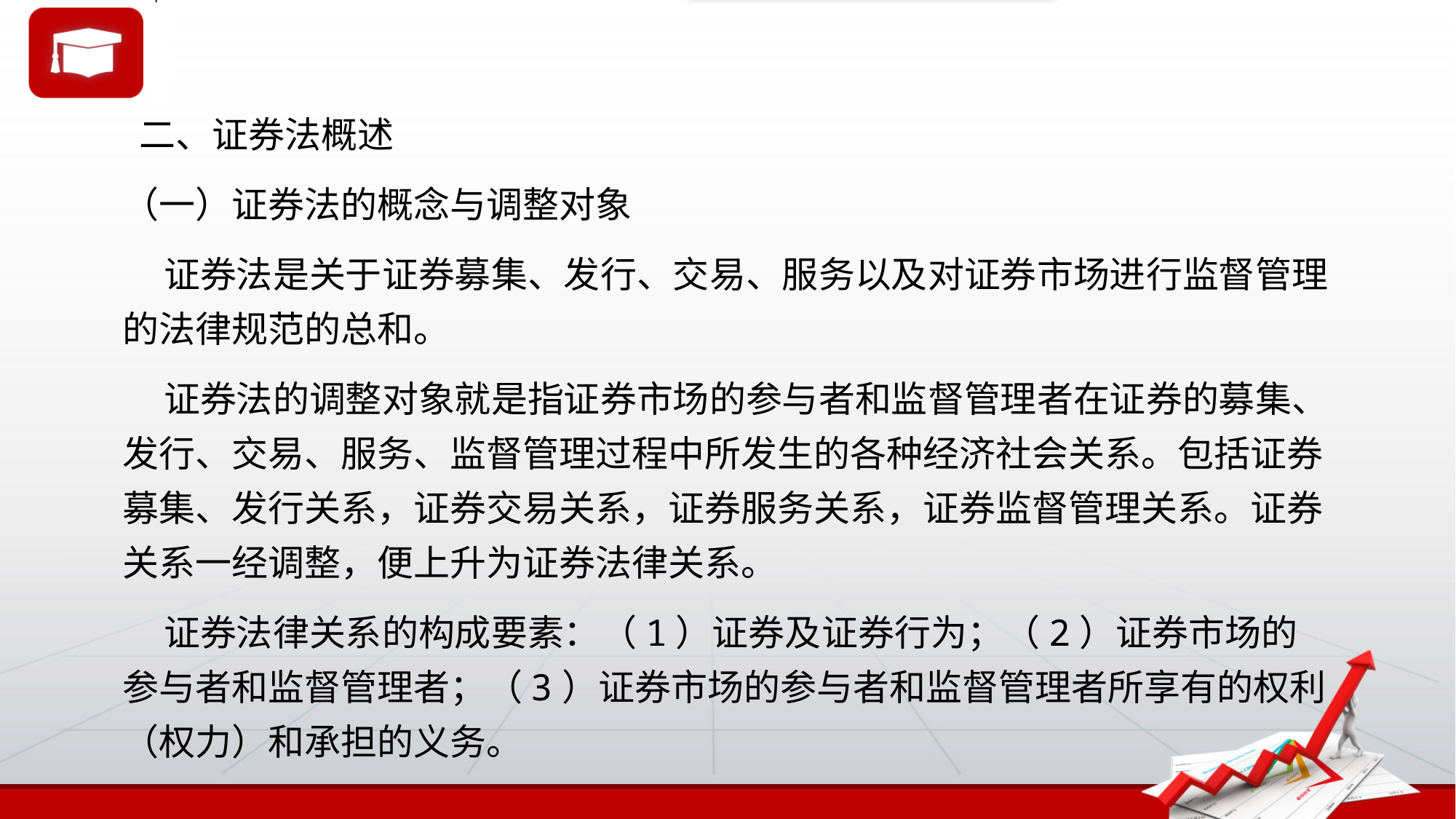

二、证券法概述
（一）证券法的概念与调整对象
    证券法是关于证券募集、发行、交易、服务以及对证券市场进行监督管理的法律规范的总和。
    证券法的调整对象就是指证券市场的参与者和监督管理者在证券的募集、发行、交易、服务、监督管理过程中所发生的各种经济社会关系。包括证券募集、发行关系，证券交易关系，证券服务关系，证券监督管理关系。证券关系一经调整，便上升为证券法律关系。
    证券法律关系的构成要素：（1）证券及证券行为；（2）证券市场的参与者和监督管理者；（3）证券市场的参与者和监督管理者所享有的权利（权力）和承担的义务。